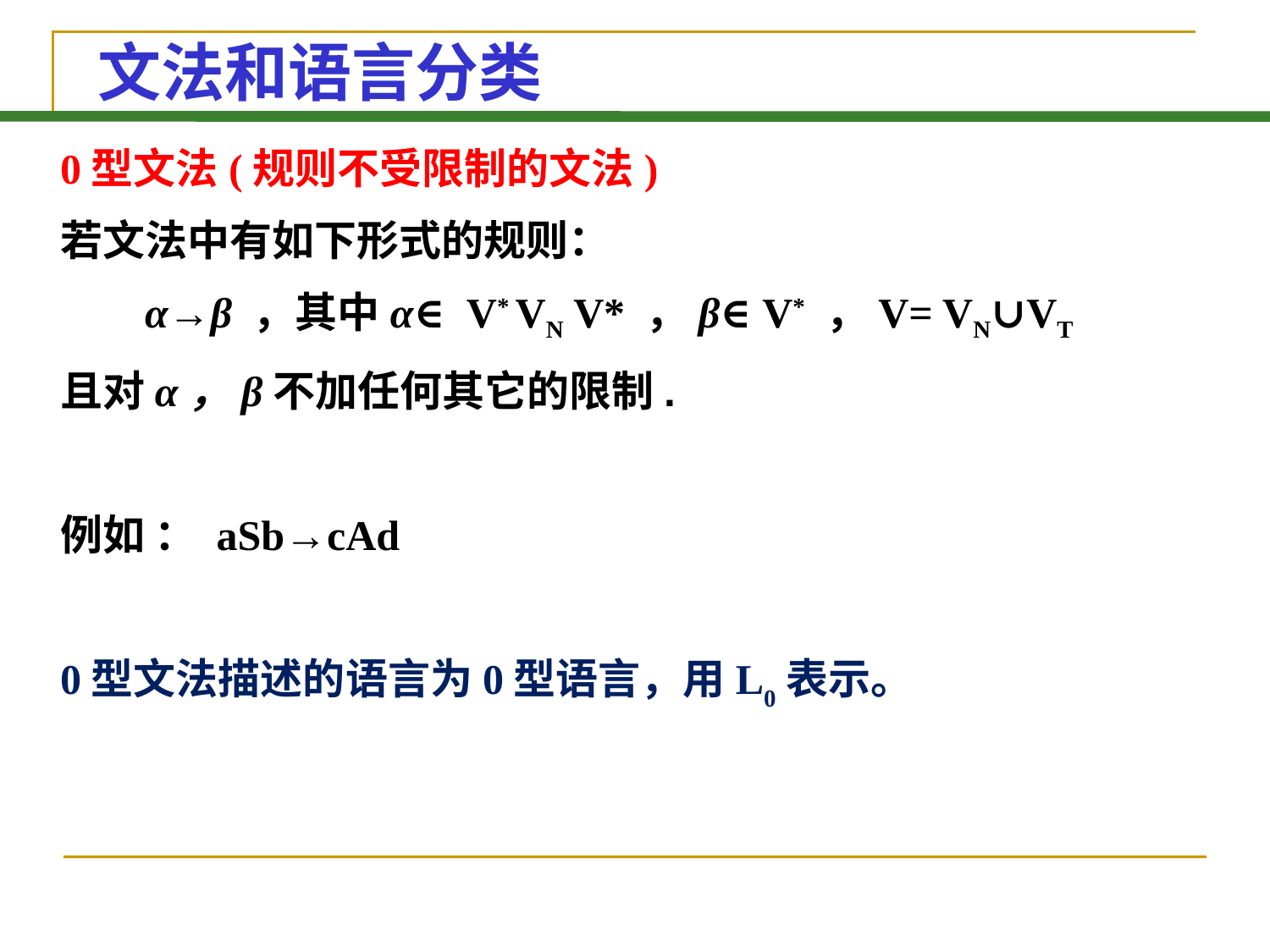

# 文法和语言分类

0型文法(规则不受限制的文法)
若文法中有如下形式的规则：
        α→β ，其中α∈ V* VN V* ，β∈V* ，V= VN∪VT
且对α，β不加任何其它的限制.

例如 ： aSb→cAd

0型文法描述的语言为0型语言，用L0表示。
53